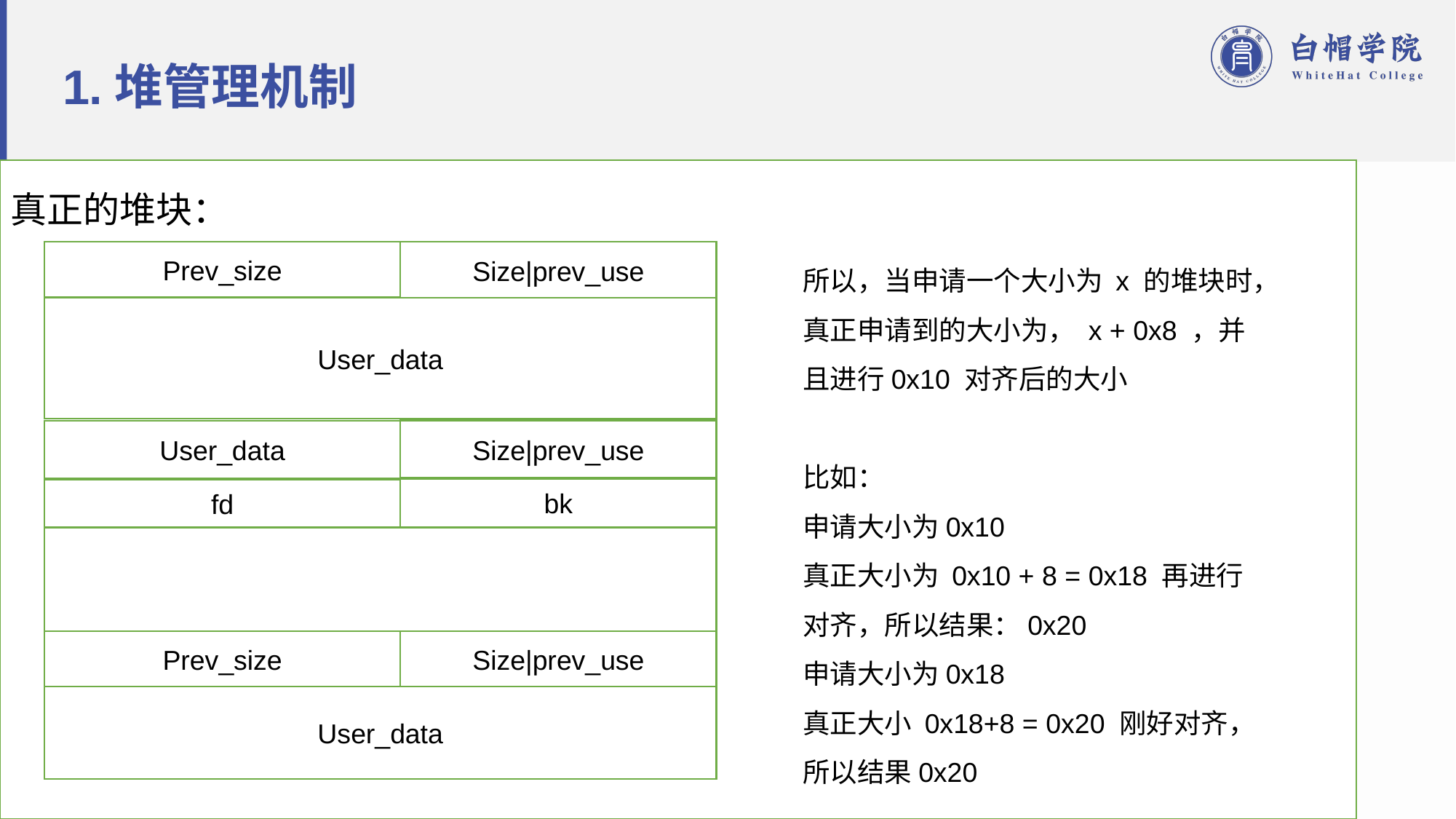

# 1.堆管理机制
真正的堆块：

Prev_size
Size|prev_use
所以，当申请一个大小为 x 的堆块时，真正申请到的大小为， x + 0x8 ，并且进行0x10 对齐后的大小

比如：
申请大小为0x10
真正大小为 0x10 + 8 = 0x18 再进行对齐，所以结果：0x20
申请大小为0x18
真正大小 0x18+8 = 0x20 刚好对齐，所以结果0x20
User_data
Size|prev_use
User_data
bk
fd

Prev_size
Size|prev_use
User_data